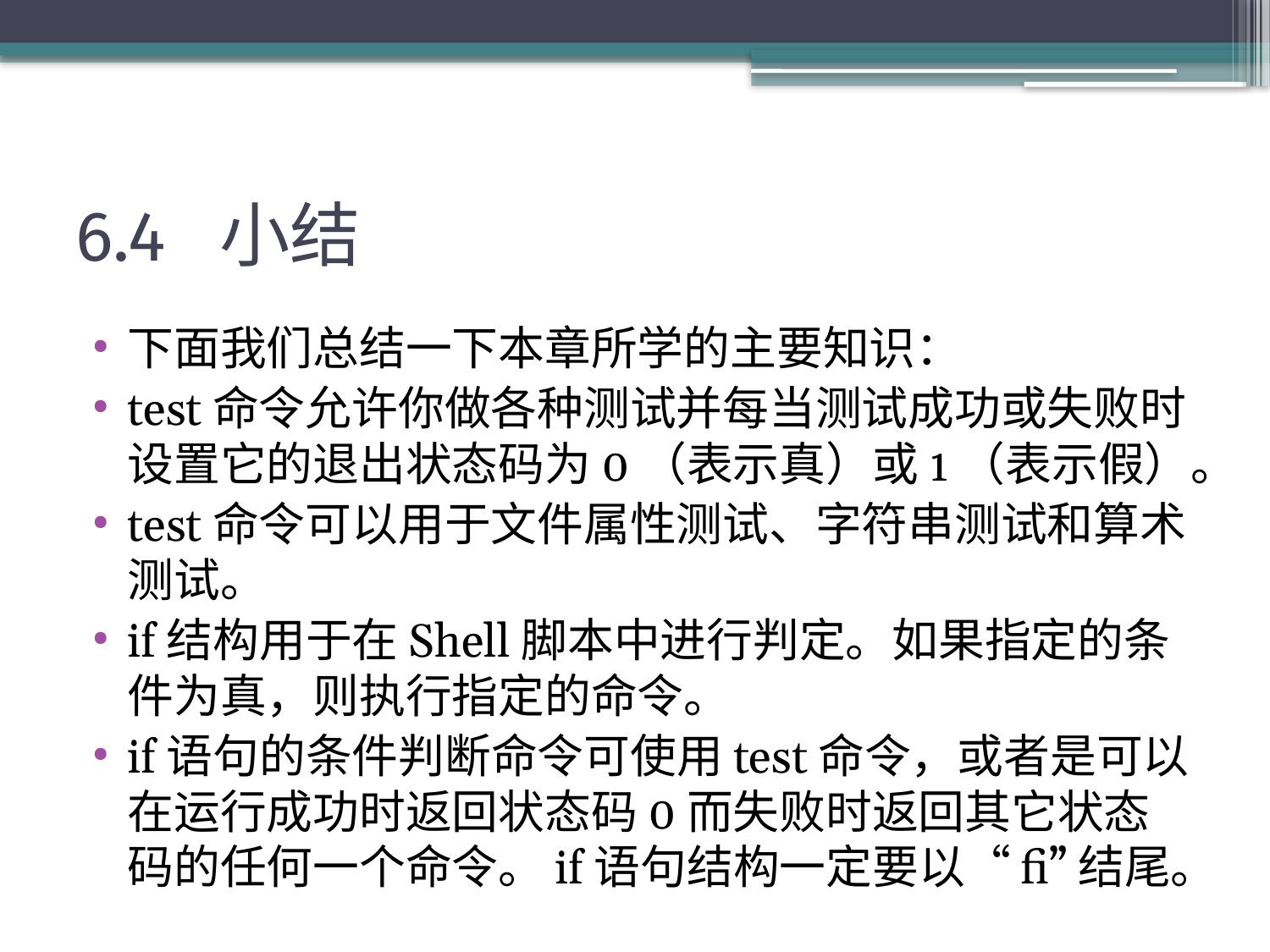

# 6.4  小结
下面我们总结一下本章所学的主要知识：
test命令允许你做各种测试并每当测试成功或失败时设置它的退出状态码为0（表示真）或1（表示假）。
test命令可以用于文件属性测试、字符串测试和算术测试。
if结构用于在Shell脚本中进行判定。如果指定的条件为真，则执行指定的命令。
if语句的条件判断命令可使用test命令，或者是可以在运行成功时返回状态码0而失败时返回其它状态码的任何一个命令。if语句结构一定要以“fi”结尾。